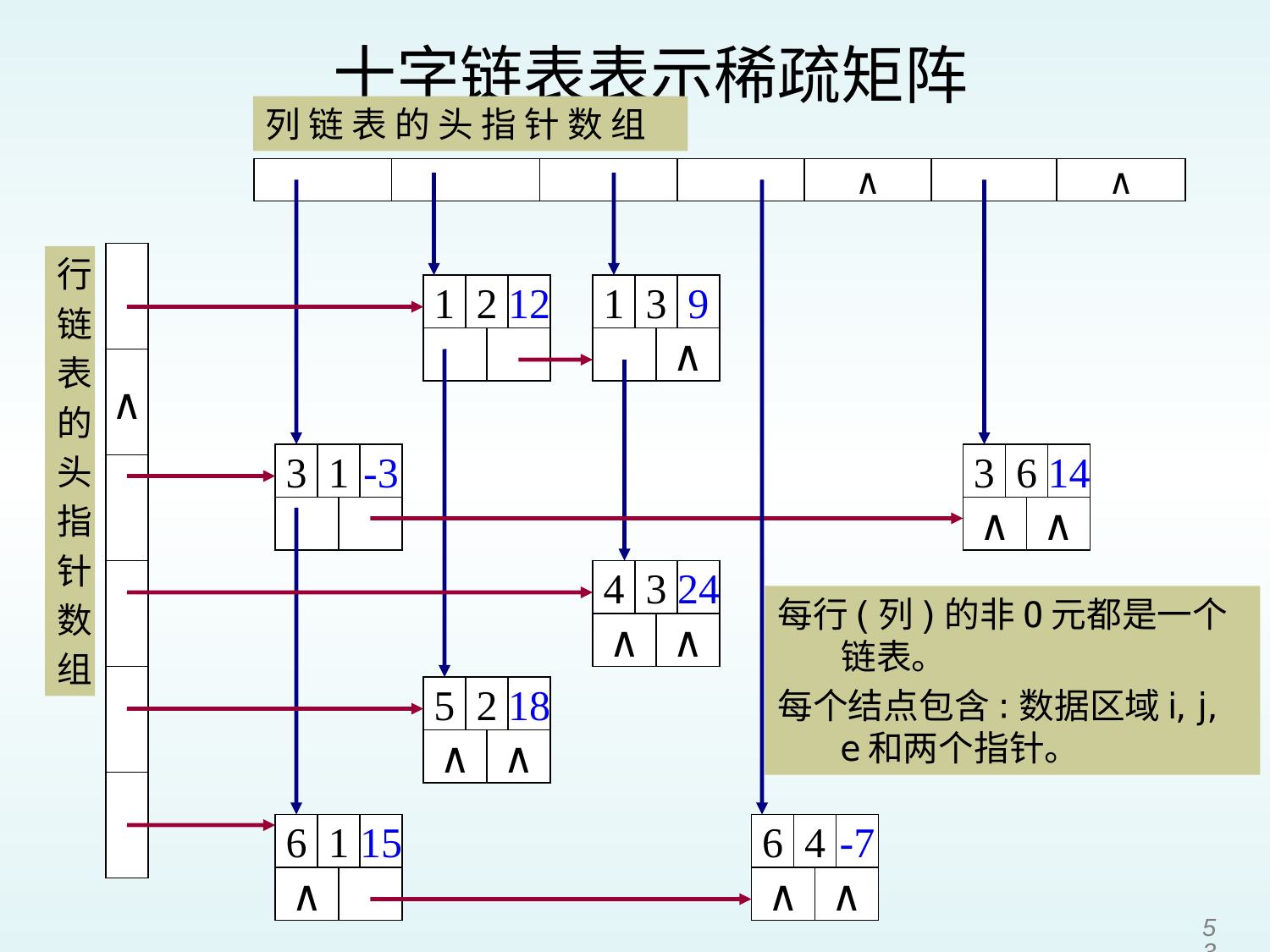

十字链表表示稀疏矩阵
列 链 表 的 头 指 针 数 组

∧

∧

∧

1
2
12
1
3
9

∧

3
1
-3
3
6
14

∧
∧

4
3
24

∧
∧
5
2
18

∧
∧
6
1
15
6
4
-7

∧

∧
∧

行
链
表
的
头
指
针
数
组
每行(列)的非0元都是一个链表。
每个结点包含:数据区域i, j, e和两个指针。
53